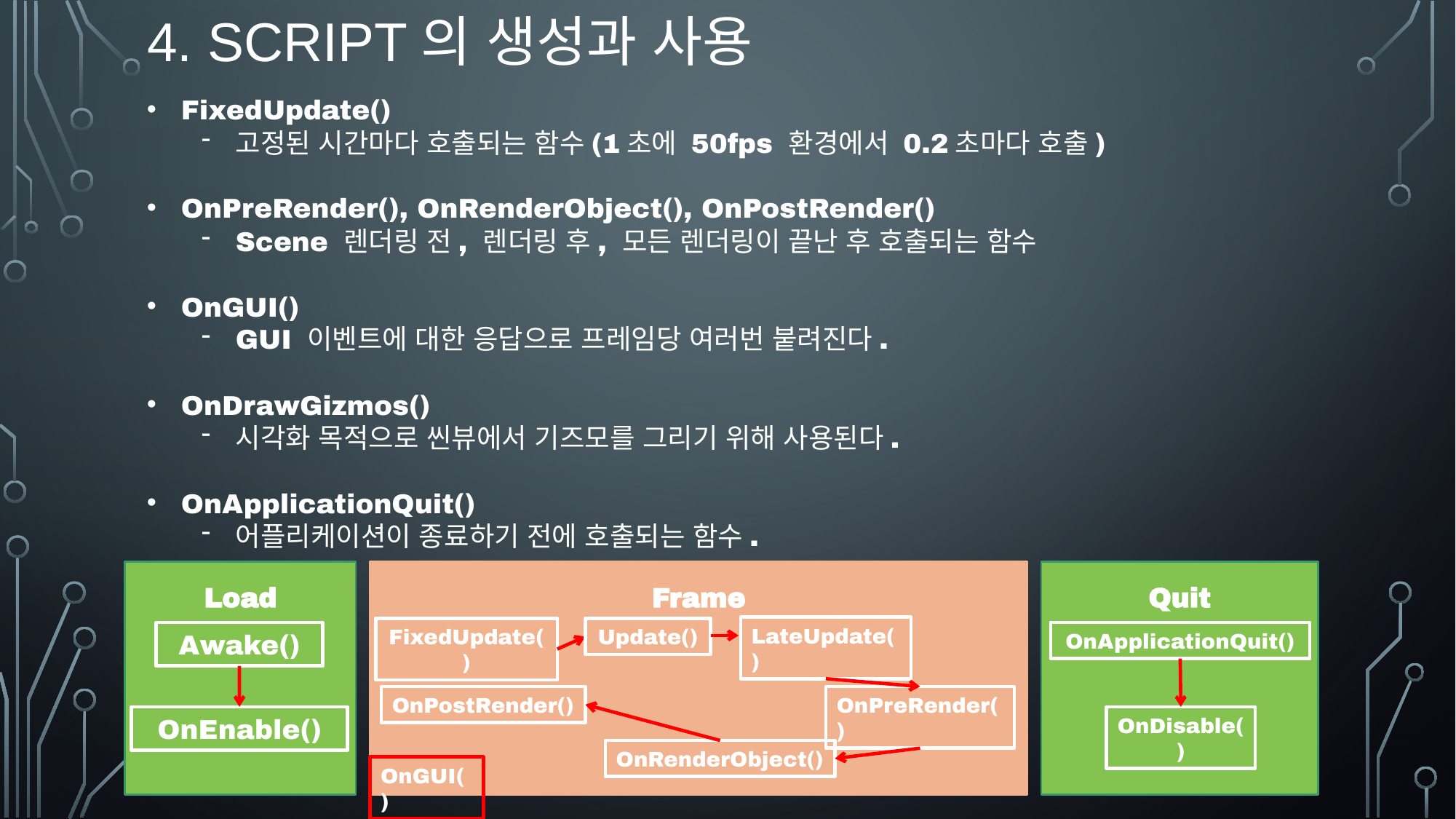

# 4. Script의 생성과 사용
FixedUpdate()
고정된 시간마다 호출되는 함수(1초에 50fps 환경에서 0.2초마다 호출)

OnPreRender(), OnRenderObject(), OnPostRender()
Scene 렌더링 전, 렌더링 후, 모든 렌더링이 끝난 후 호출되는 함수

OnGUI()
GUI 이벤트에 대한 응답으로 프레임당 여러번 붙려진다.

OnDrawGizmos()
시각화 목적으로 씬뷰에서 기즈모를 그리기 위해 사용된다.

OnApplicationQuit()
어플리케이션이 종료하기 전에 호출되는 함수.
Load

Frame

Quit

LateUpdate()
FixedUpdate()
Update()
Awake()
OnApplicationQuit()
OnPostRender()
OnPreRender()
OnEnable()
OnDisable()
OnRenderObject()
OnGUI()